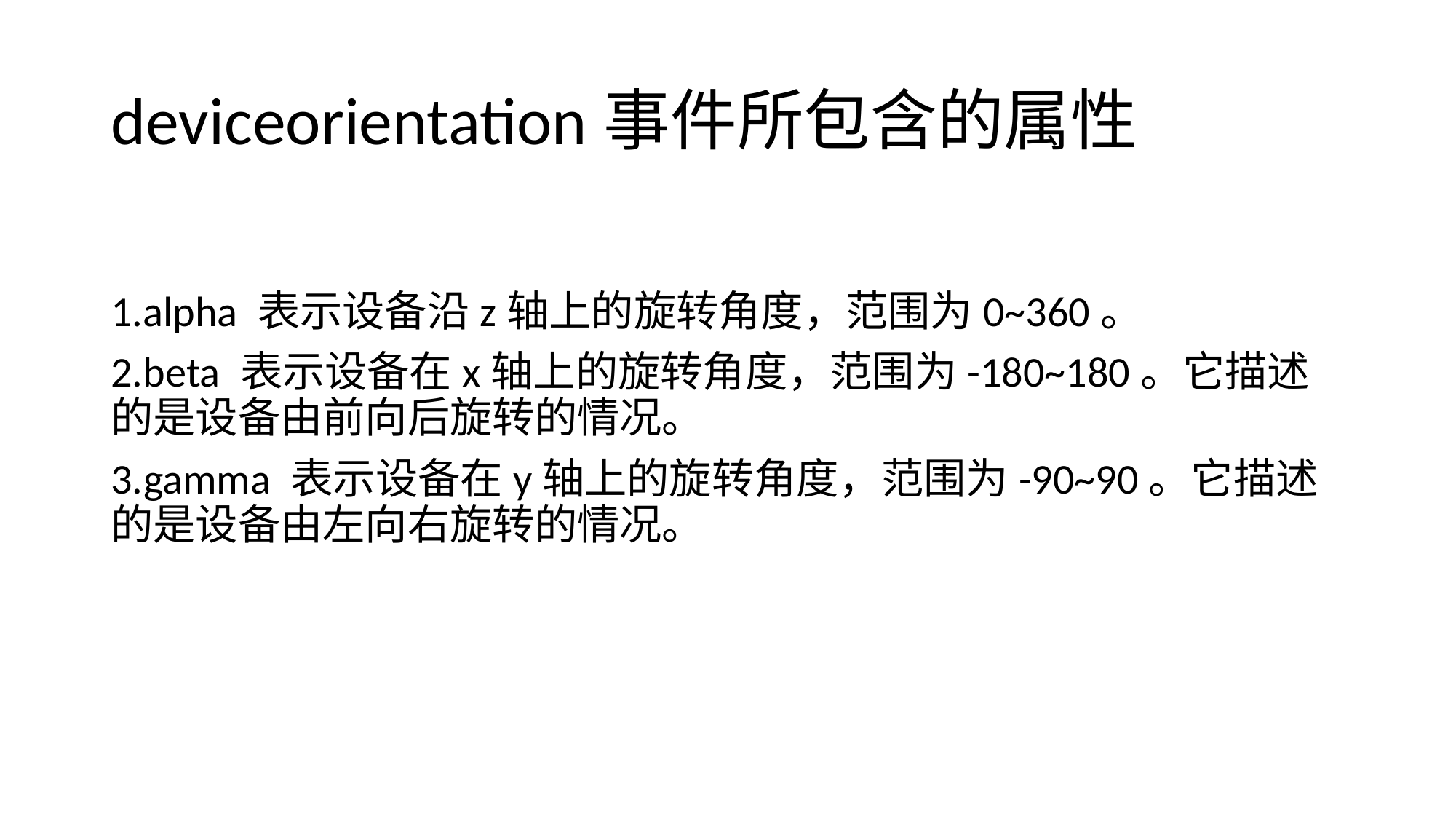

# deviceorientation事件所包含的属性

1.alpha 表示设备沿z轴上的旋转角度，范围为0~360。
2.beta 表示设备在x轴上的旋转角度，范围为-180~180。它描述的是设备由前向后旋转的情况。
3.gamma 表示设备在y轴上的旋转角度，范围为-90~90。它描述的是设备由左向右旋转的情况。